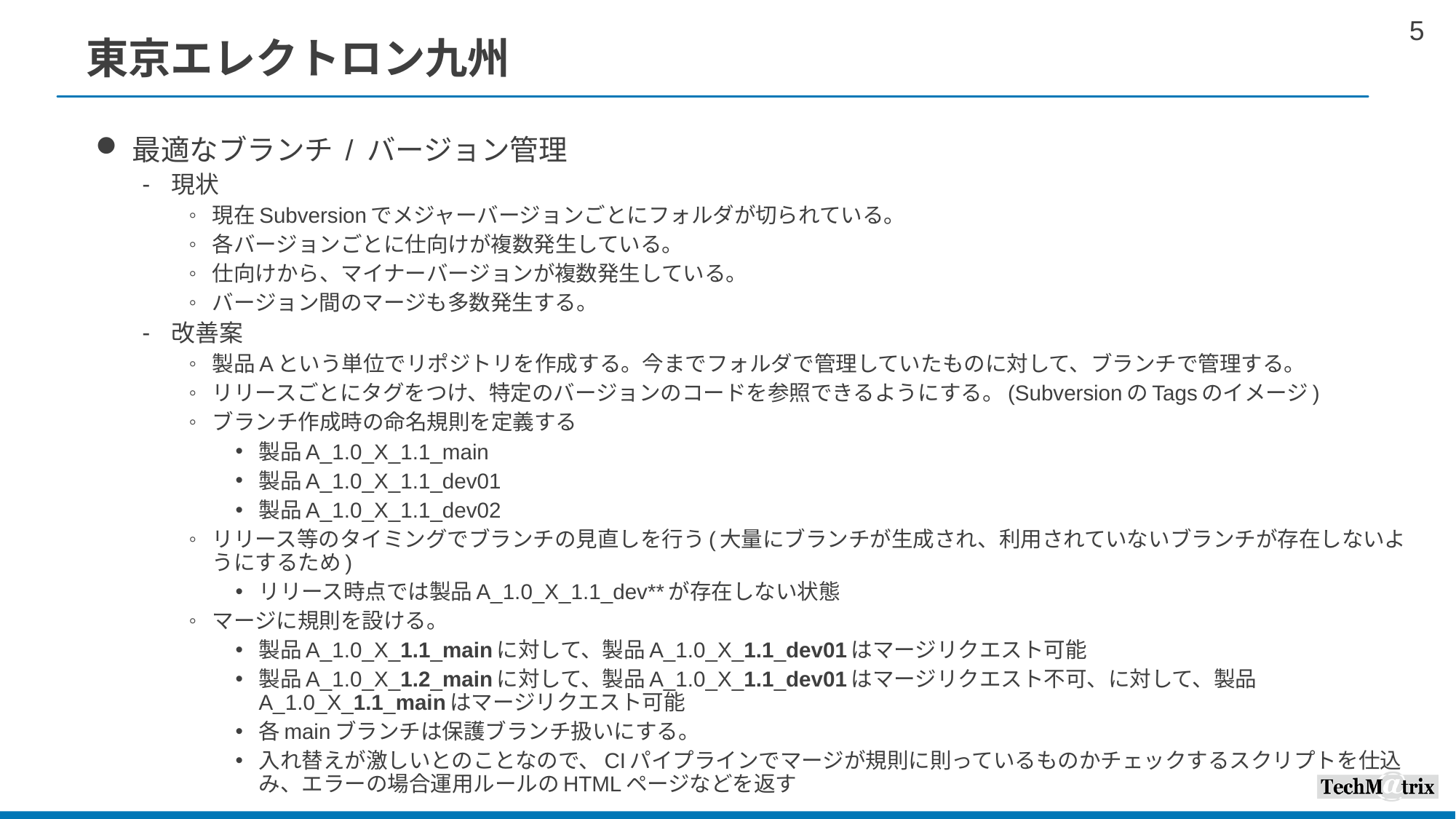

# 東京エレクトロン九州
最適なブランチ / バージョン管理
現状
現在Subversionでメジャーバージョンごとにフォルダが切られている。
各バージョンごとに仕向けが複数発生している。
仕向けから、マイナーバージョンが複数発生している。
バージョン間のマージも多数発生する。
改善案
製品Aという単位でリポジトリを作成する。今までフォルダで管理していたものに対して、ブランチで管理する。
リリースごとにタグをつけ、特定のバージョンのコードを参照できるようにする。(SubversionのTagsのイメージ)
ブランチ作成時の命名規則を定義する
製品A_1.0_X_1.1_main
製品A_1.0_X_1.1_dev01
製品A_1.0_X_1.1_dev02
リリース等のタイミングでブランチの見直しを行う(大量にブランチが生成され、利用されていないブランチが存在しないようにするため)
リリース時点では製品A_1.0_X_1.1_dev**が存在しない状態
マージに規則を設ける。
製品A_1.0_X_1.1_mainに対して、製品A_1.0_X_1.1_dev01はマージリクエスト可能
製品A_1.0_X_1.2_mainに対して、製品A_1.0_X_1.1_dev01はマージリクエスト不可、に対して、製品A_1.0_X_1.1_mainはマージリクエスト可能
各mainブランチは保護ブランチ扱いにする。
入れ替えが激しいとのことなので、CIパイプラインでマージが規則に則っているものかチェックするスクリプトを仕込み、エラーの場合運用ルールのHTMLページなどを返す